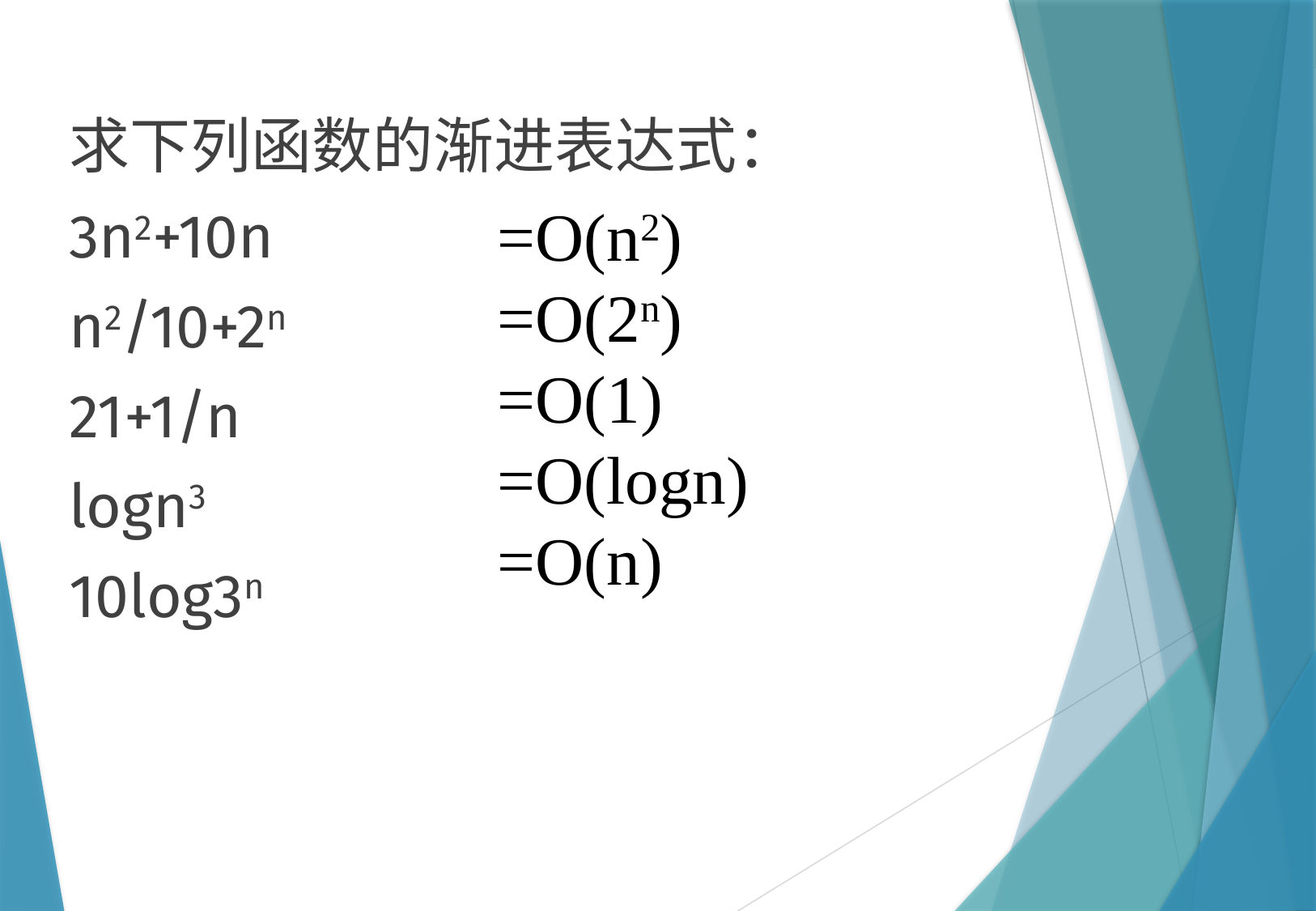

求下列函数的渐进表达式：
3n2+10n
n2/10+2n
21+1/n
logn3
10log3n
=O(n2)
=O(2n)
=O(1)
=O(logn)
=O(n)